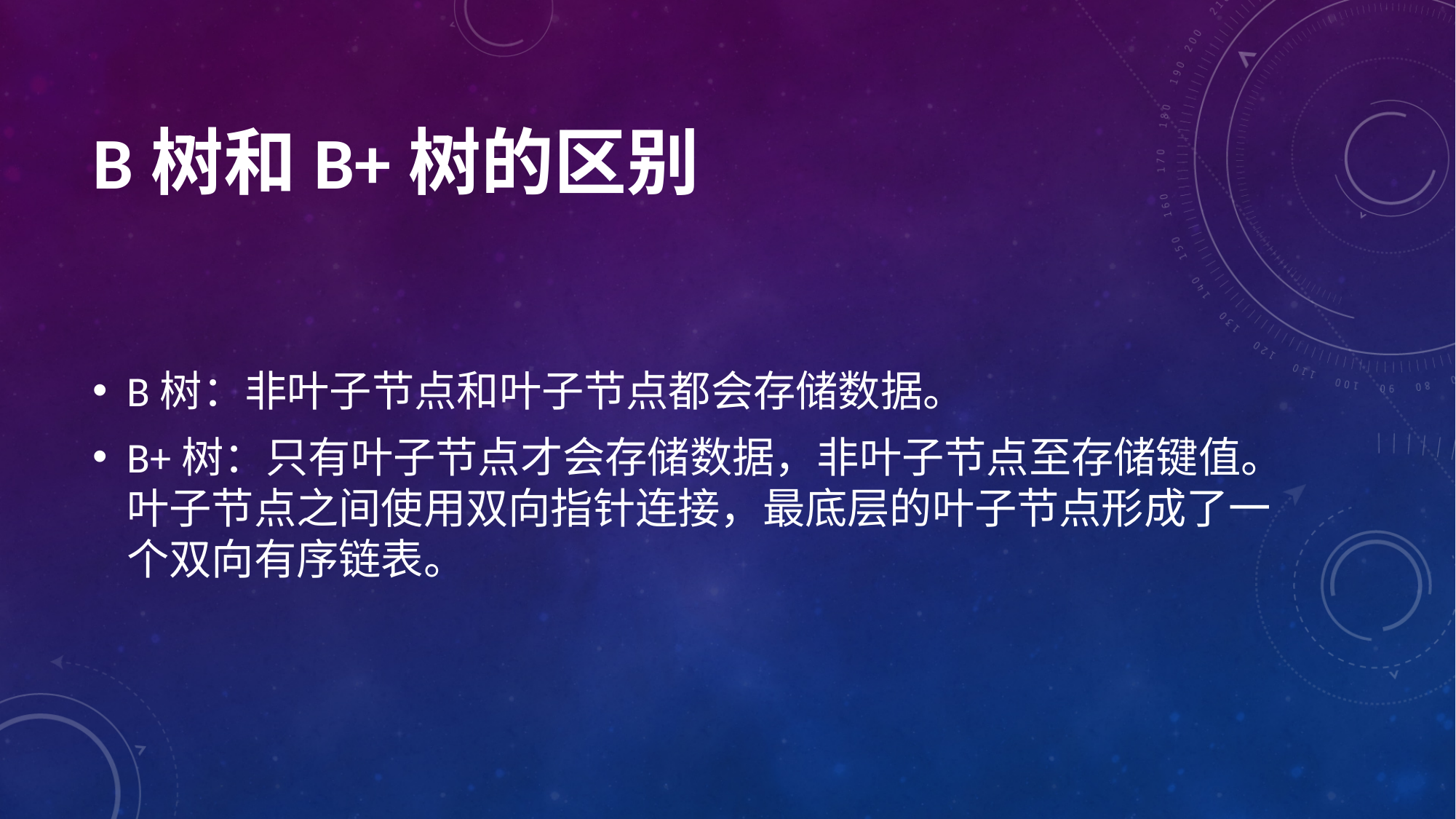

# B树和B+树的区别
B树：非叶子节点和叶子节点都会存储数据。
B+树：只有叶子节点才会存储数据，非叶子节点至存储键值。叶子节点之间使用双向指针连接，最底层的叶子节点形成了一个双向有序链表。